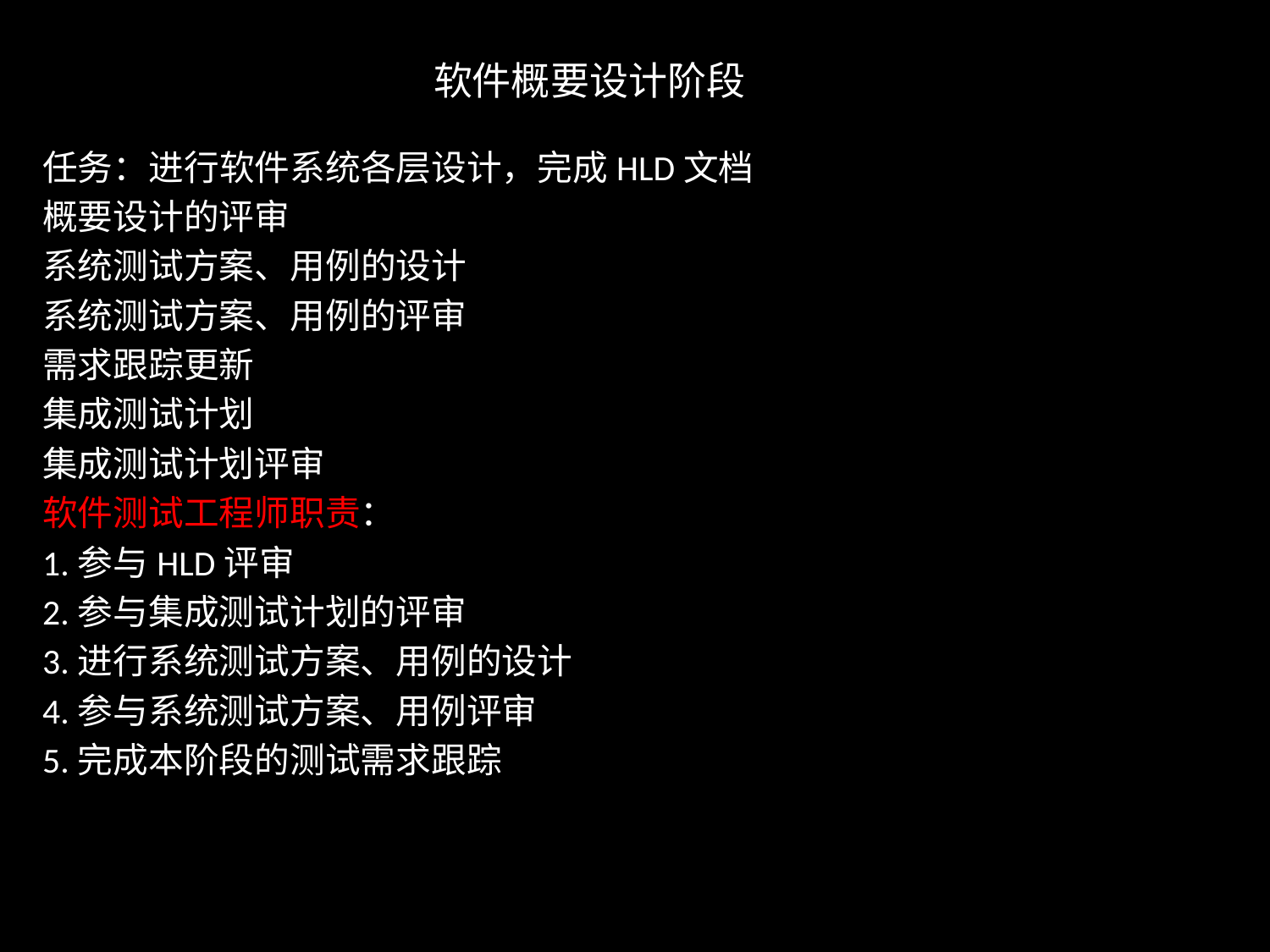

# 软件概要设计阶段
任务：进行软件系统各层设计，完成HLD文档
概要设计的评审
系统测试方案、用例的设计
系统测试方案、用例的评审
需求跟踪更新
集成测试计划
集成测试计划评审
软件测试工程师职责：
1.参与HLD评审
2.参与集成测试计划的评审
3.进行系统测试方案、用例的设计
4.参与系统测试方案、用例评审
5.完成本阶段的测试需求跟踪